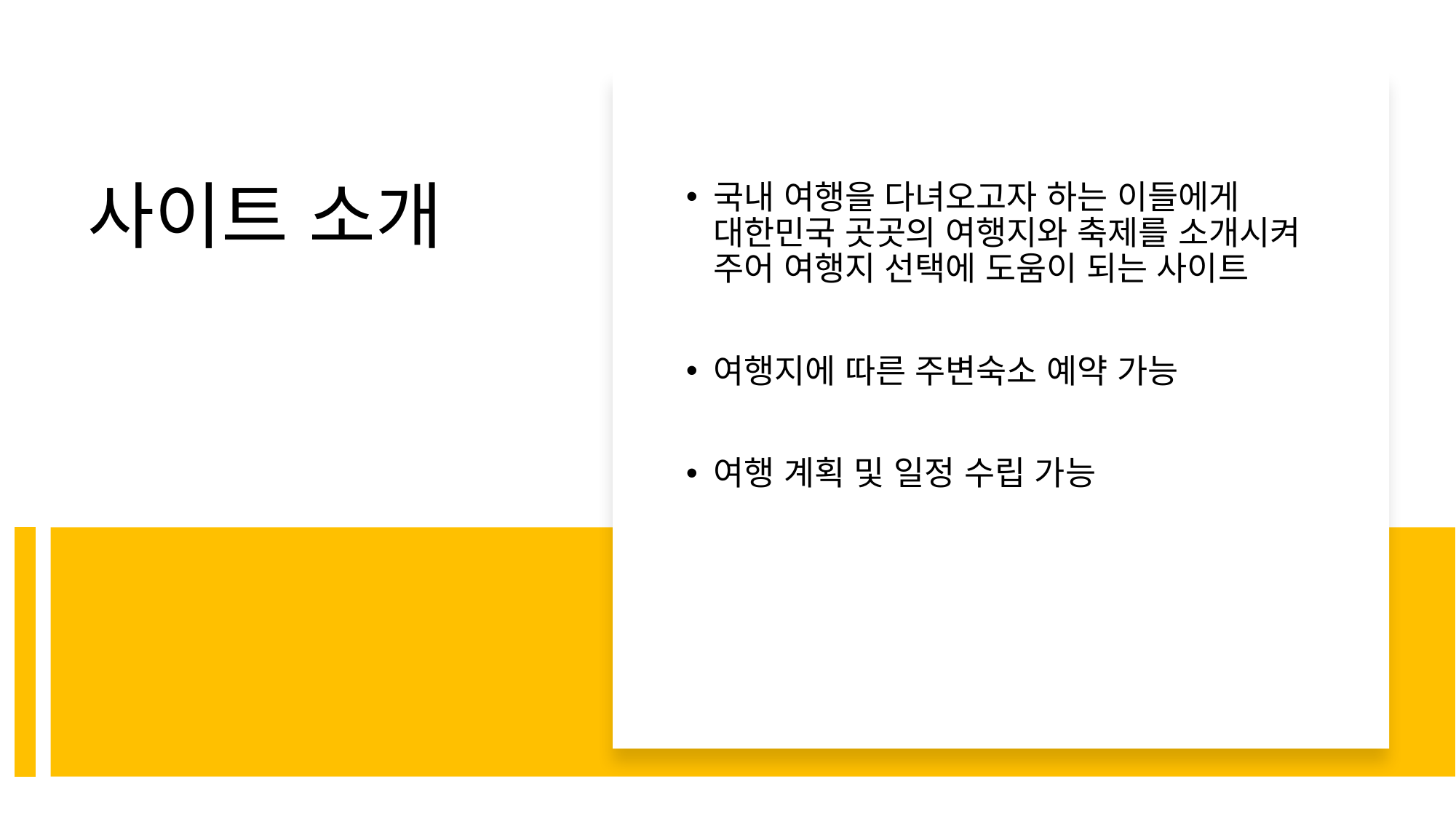

국내 여행을 다녀오고자 하는 이들에게 대한민국 곳곳의 여행지와 축제를 소개시켜 주어 여행지 선택에 도움이 되는 사이트

여행지에 따른 주변숙소 예약 가능

여행 계획 및 일정 수립 가능

# 사이트 소개